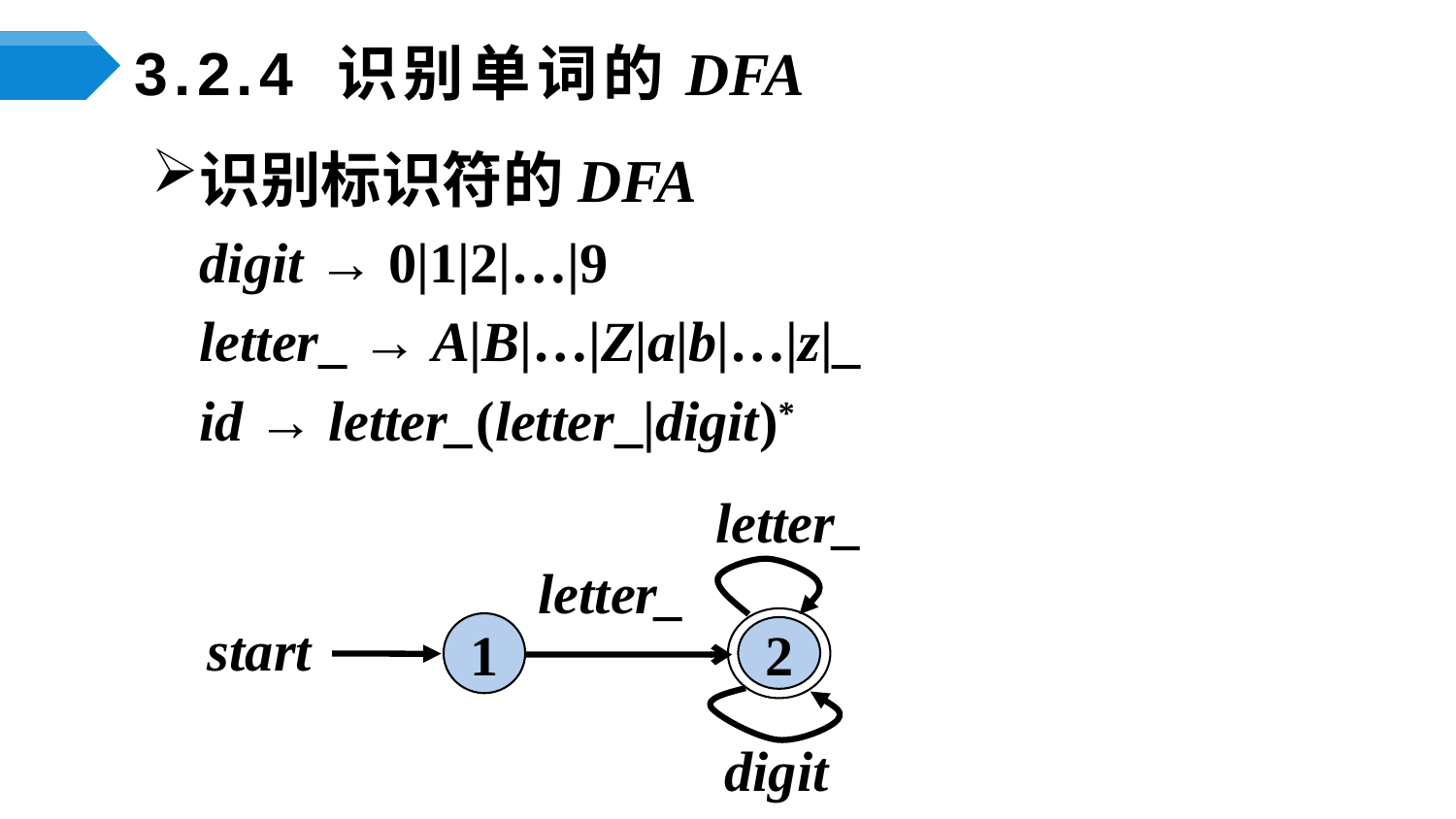

3.2.4 识别单词的DFA
识别标识符的DFA
digit → 0|1|2|…|9
letter_ → A|B|…|Z|a|b|…|z|_
id → letter_(letter_|digit)*

letter_
letter_
start

2
1

digit